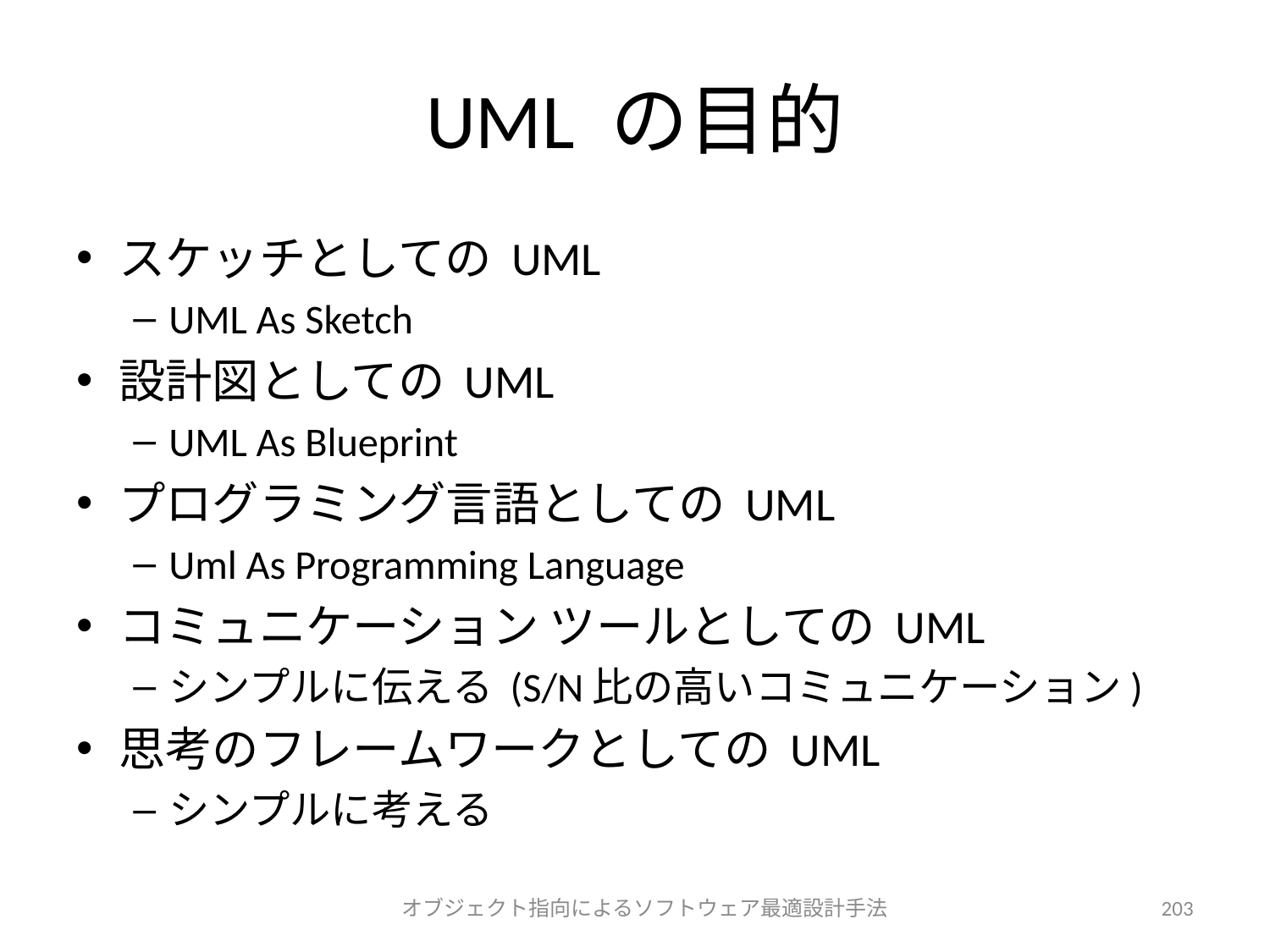

# UML の目的
スケッチとしての UML
UML As Sketch
設計図としての UML
UML As Blueprint
プログラミング言語としての UML
Uml As Programming Language
コミュニケーション ツールとしての UML
シンプルに伝える (S/N比の高いコミュニケーション)
思考のフレームワークとしての UML
シンプルに考える
オブジェクト指向によるソフトウェア最適設計手法
203